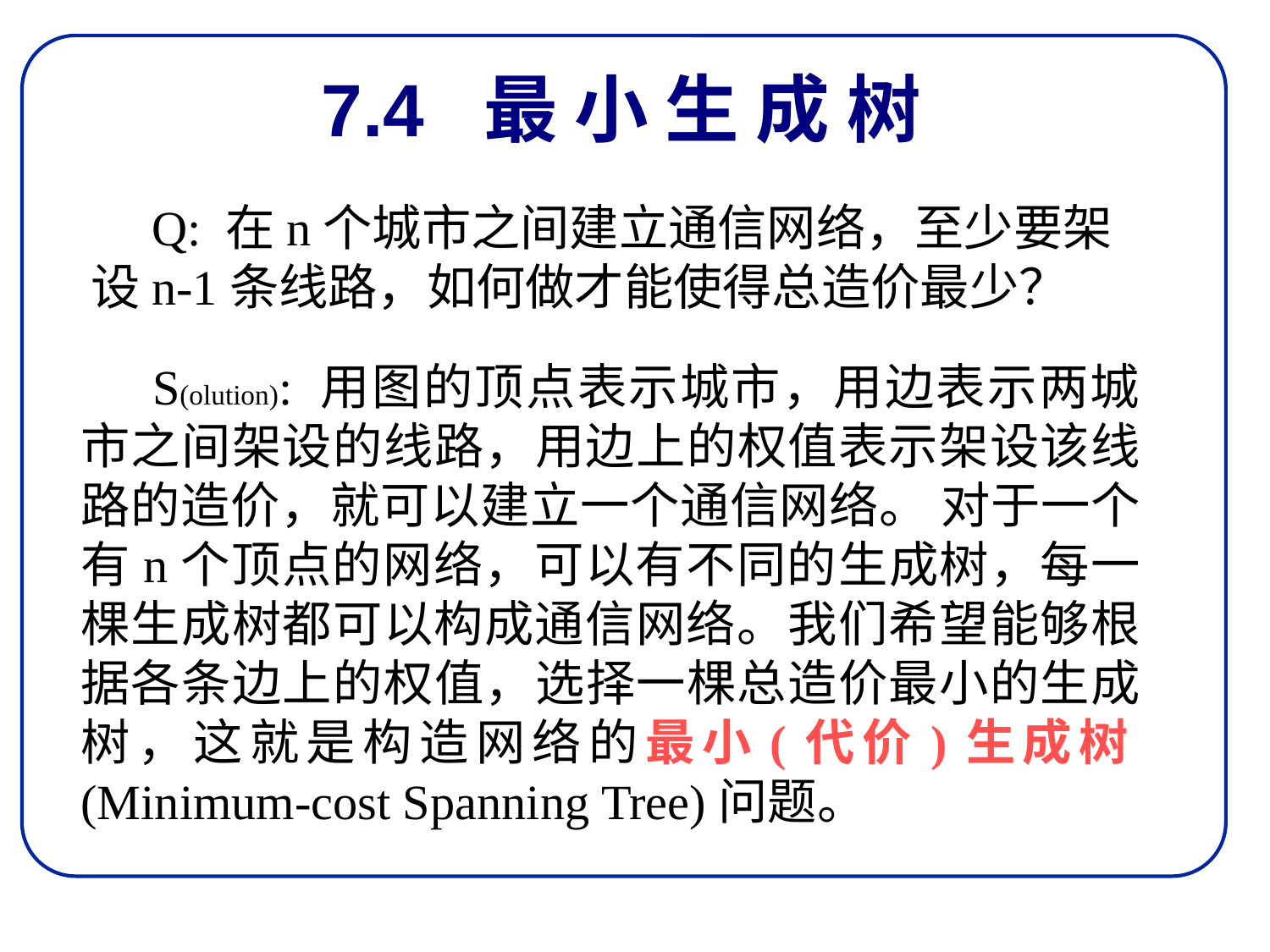

# 7.4  最 小 生 成 树
     Q: 在n个城市之间建立通信网络，至少要架设n-1条线路，如何做才能使得总造价最少？
     S(olution): 用图的顶点表示城市，用边表示两城市之间架设的线路，用边上的权值表示架设该线路的造价，就可以建立一个通信网络。 对于一个有n个顶点的网络，可以有不同的生成树，每一棵生成树都可以构成通信网络。我们希望能够根据各条边上的权值，选择一棵总造价最小的生成树，这就是构造网络的最小(代价)生成树(Minimum-cost Spanning Tree)问题。